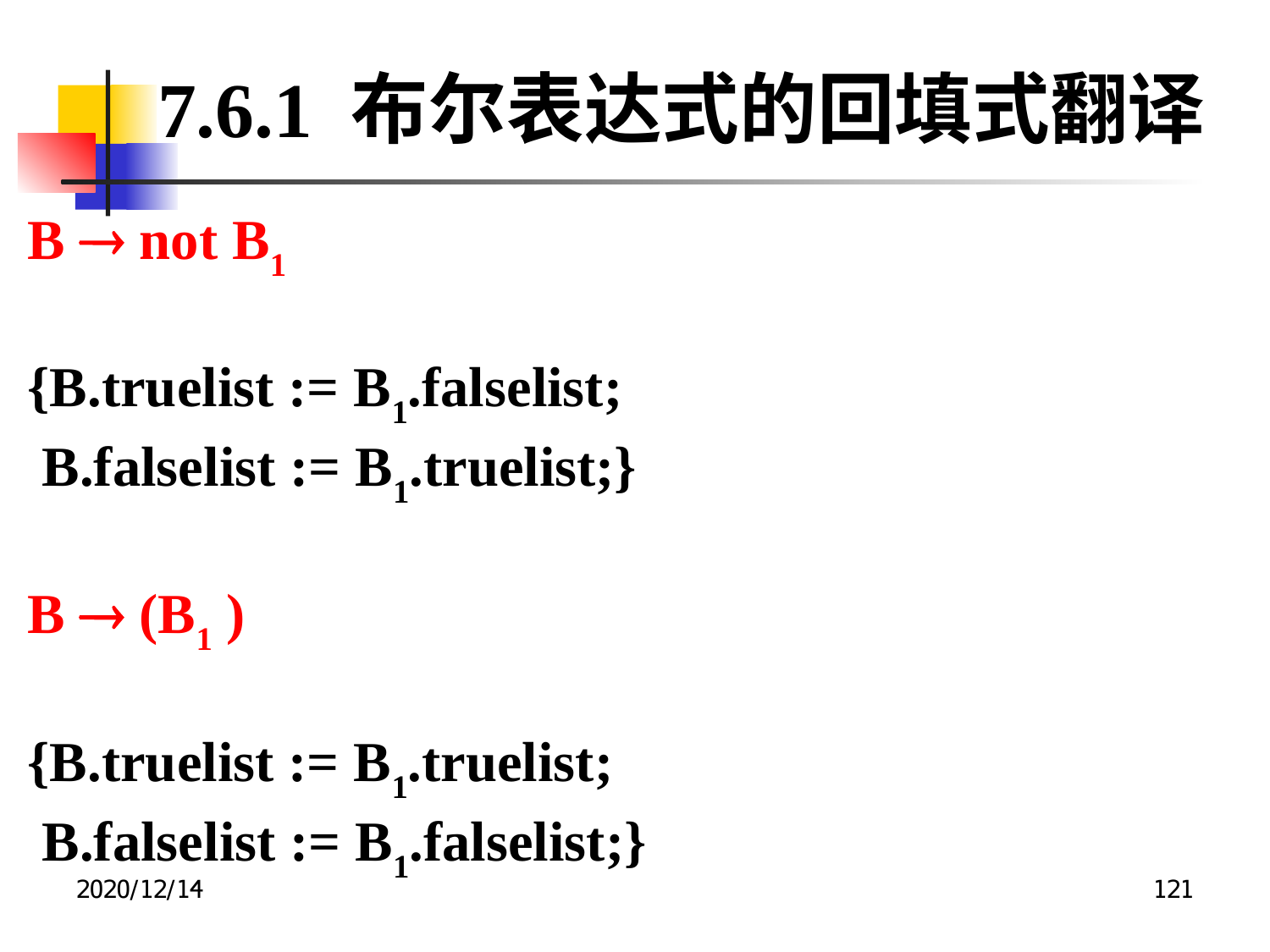

7.6.1 布尔表达式的回填式翻译
B → not B1

{B.truelist := B1.falselist;
 B.falselist := B1.truelist;}

B → (B1 )

{B.truelist := B1.truelist;
 B.falselist := B1.falselist;}
2020/12/14
121